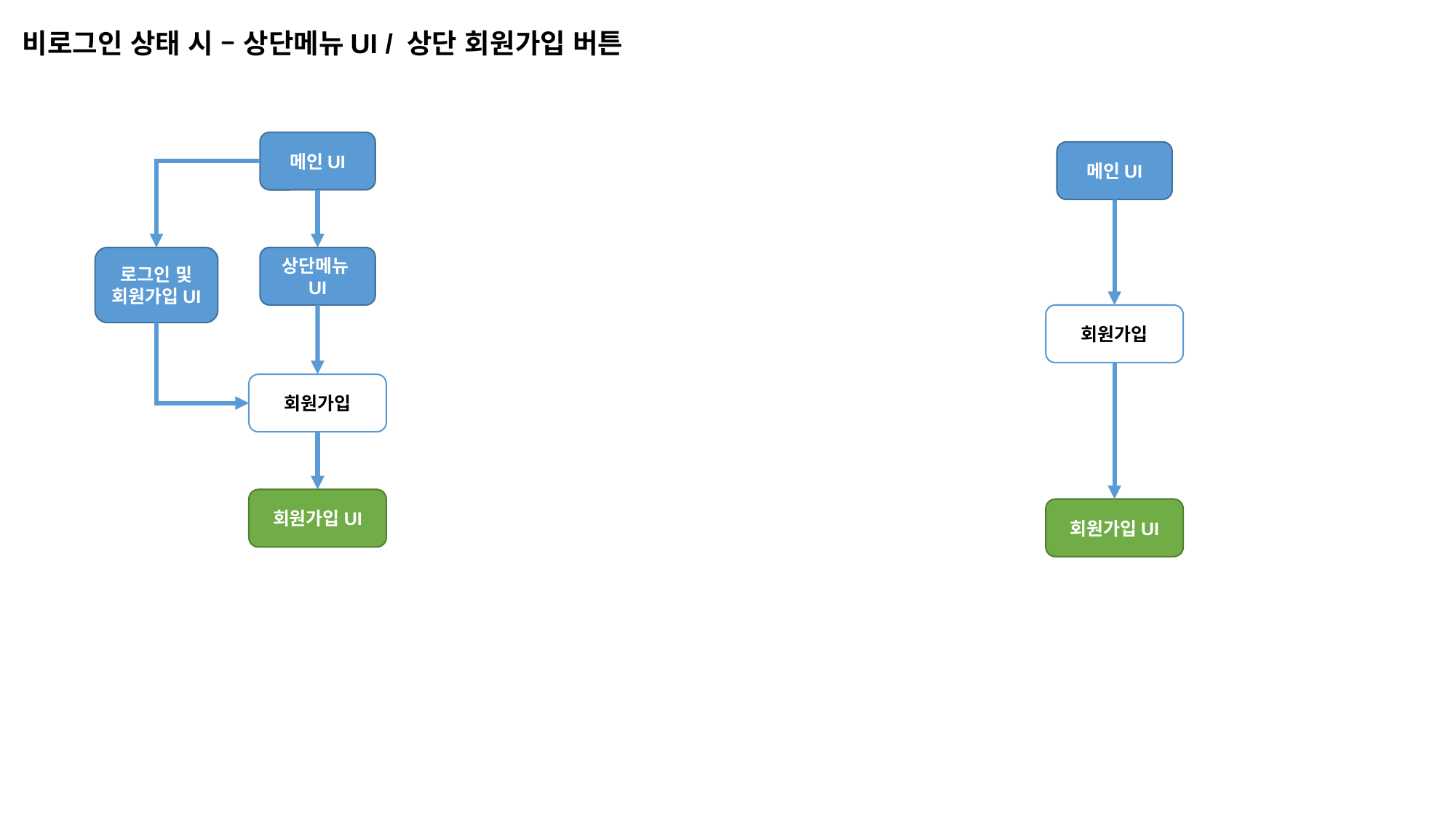

비로그인 상태 시 – 상단메뉴UI / 상단 회원가입 버튼
메인UI
메인UI
로그인 및 회원가입UI
상단메뉴UI
회원가입
회원가입
회원가입UI
회원가입UI